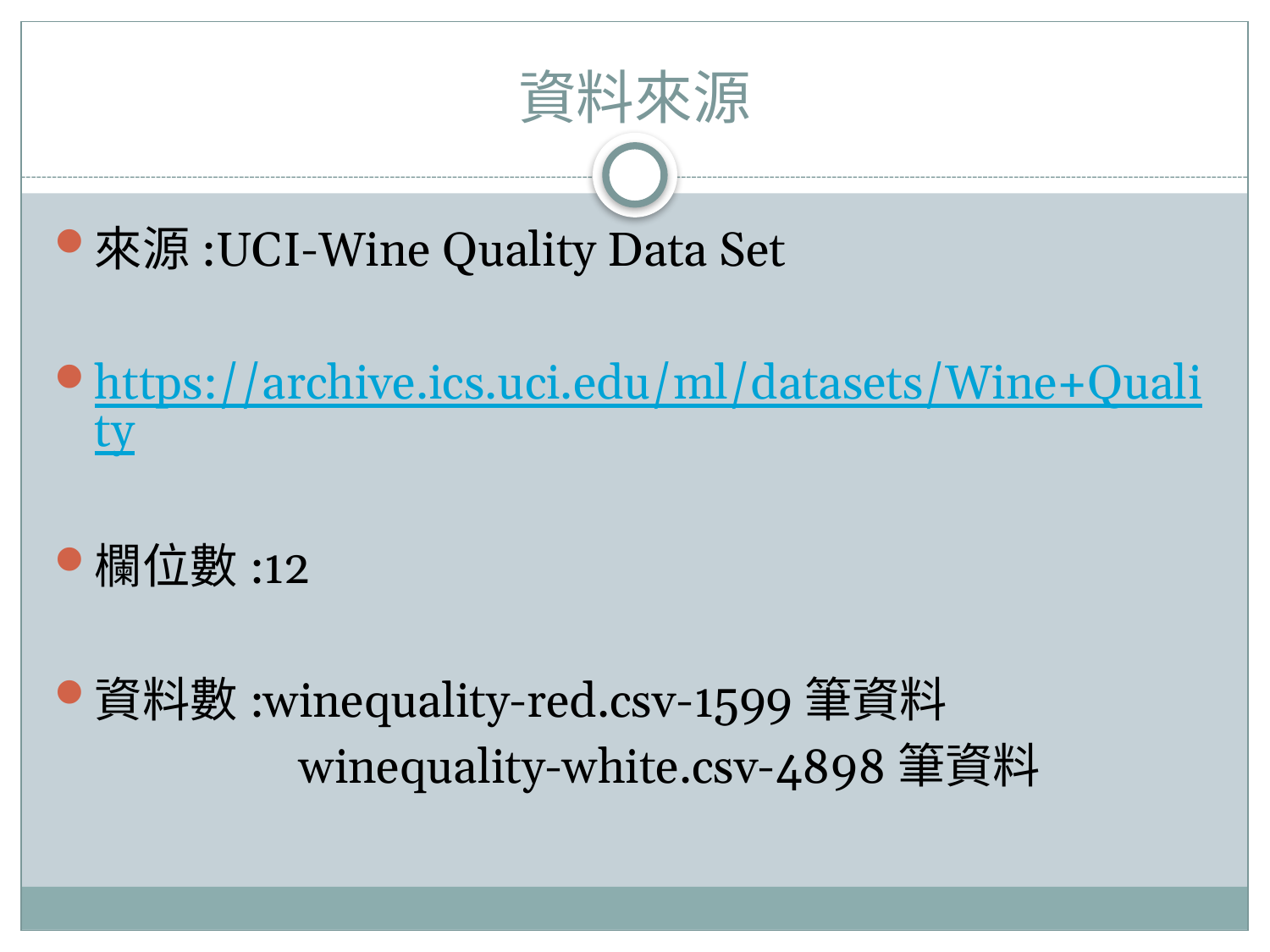

# 資料來源
來源:UCI-Wine Quality Data Set

https://archive.ics.uci.edu/ml/datasets/Wine+Quality

欄位數:12

資料數:winequality-red.csv-1599筆資料
		       winequality-white.csv-4898筆資料